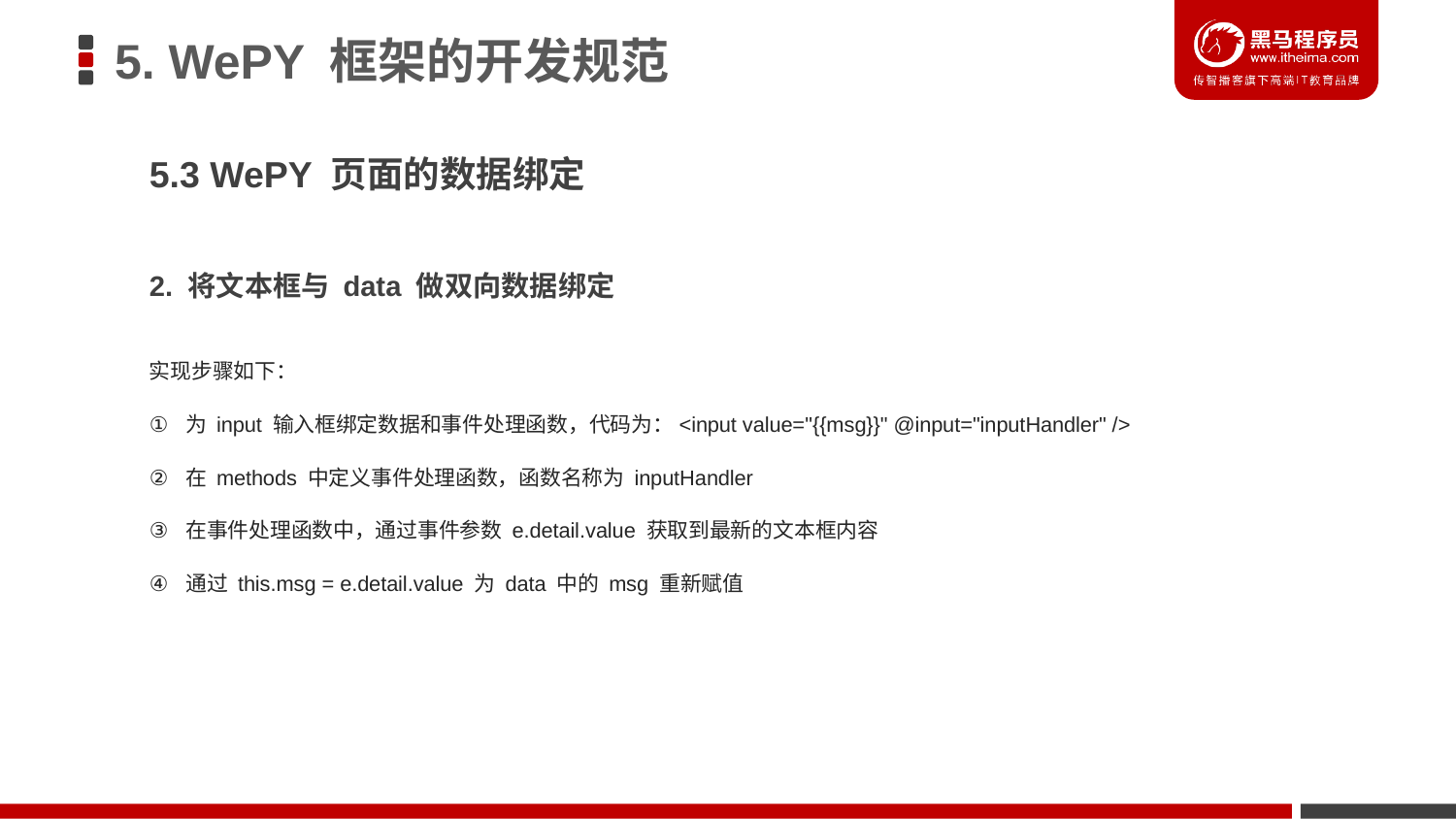

# 5. WePY 框架的开发规范
5.3 WePY 页面的数据绑定
2. 将文本框与 data 做双向数据绑定
实现步骤如下：
为 input 输入框绑定数据和事件处理函数，代码为：<input value="{{msg}}" @input="inputHandler" />
在 methods 中定义事件处理函数，函数名称为 inputHandler
在事件处理函数中，通过事件参数 e.detail.value 获取到最新的文本框内容
通过 this.msg = e.detail.value 为 data 中的 msg 重新赋值